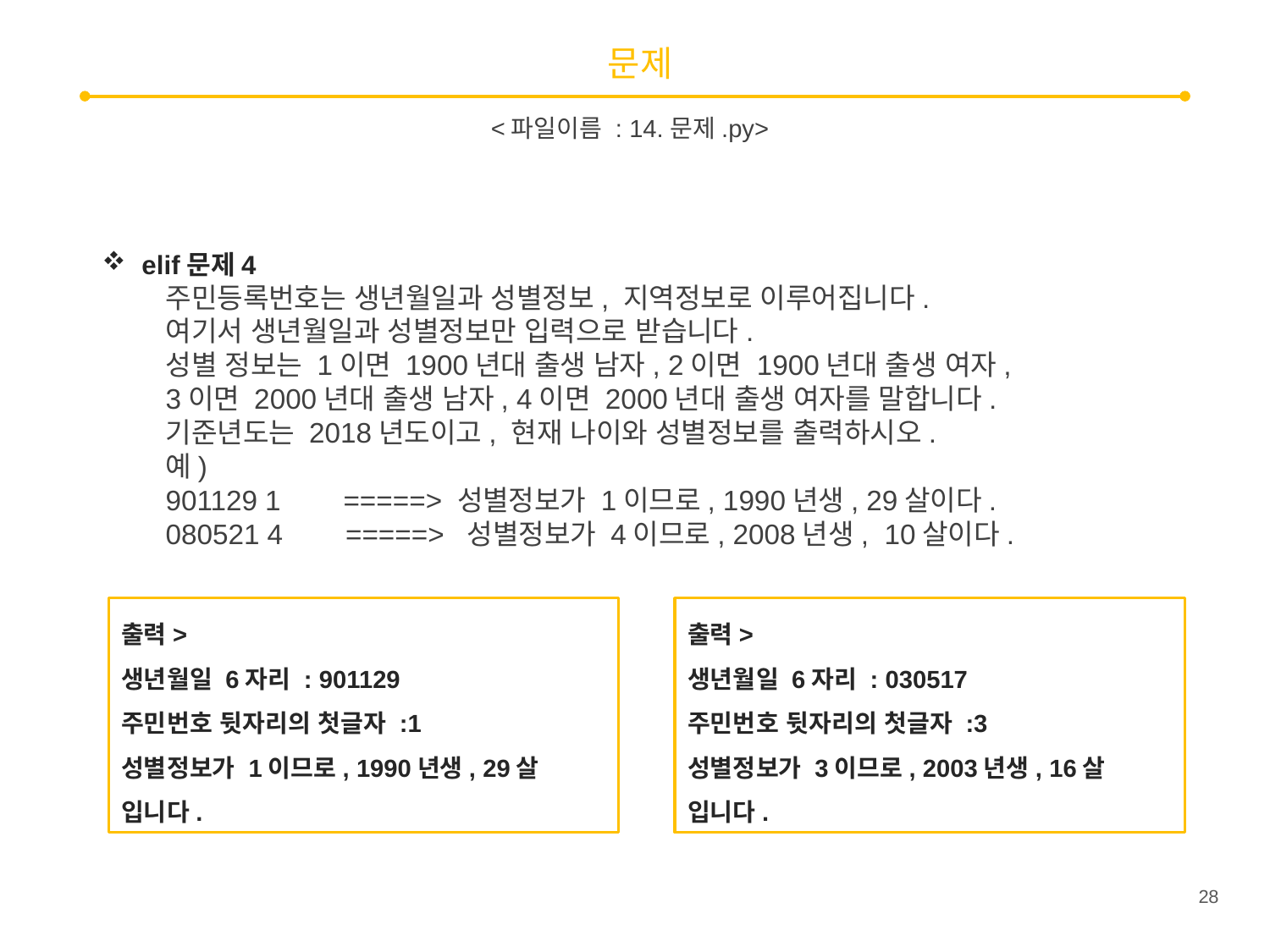

# 문제
<파일이름 : 14.문제.py>
elif문제4
주민등록번호는 생년월일과 성별정보, 지역정보로 이루어집니다.
여기서 생년월일과 성별정보만 입력으로 받습니다.
성별 정보는 1이면 1900년대 출생 남자, 2이면 1900년대 출생 여자,
3이면 2000년대 출생 남자, 4이면 2000년대 출생 여자를 말합니다.
기준년도는 2018년도이고, 현재 나이와 성별정보를 출력하시오.
예)
901129 1        =====> 성별정보가 1이므로, 1990년생, 29살이다.
080521 4        =====>  성별정보가 4이므로, 2008년생,  10살이다.
출력>
생년월일 6자리 : 030517
주민번호 뒷자리의 첫글자 :3
성별정보가 3이므로, 2003년생, 16살 입니다.
출력>
생년월일 6자리 : 901129
주민번호 뒷자리의 첫글자 :1
성별정보가 1이므로, 1990년생, 29살 입니다.